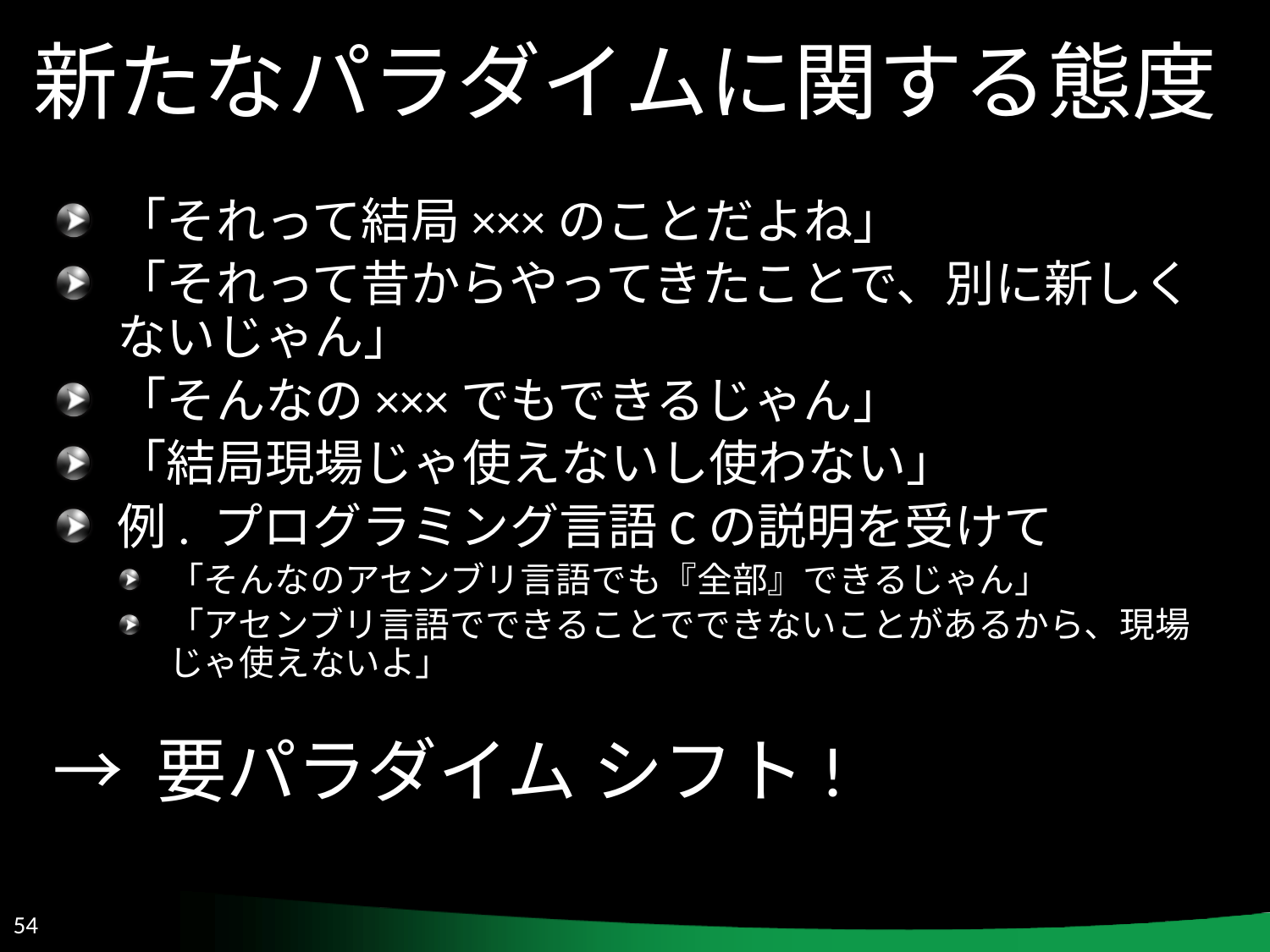

新たなパラダイムに関する態度
「それって結局×××のことだよね」
「それって昔からやってきたことで、別に新しくないじゃん」
「そんなの×××でもできるじゃん」
「結局現場じゃ使えないし使わない」
例. プログラミング言語Cの説明を受けて
「そんなのアセンブリ言語でも『全部』できるじゃん」
「アセンブリ言語でできることでできないことがあるから、現場じゃ使えないよ」
→ 要パラダイム シフト!